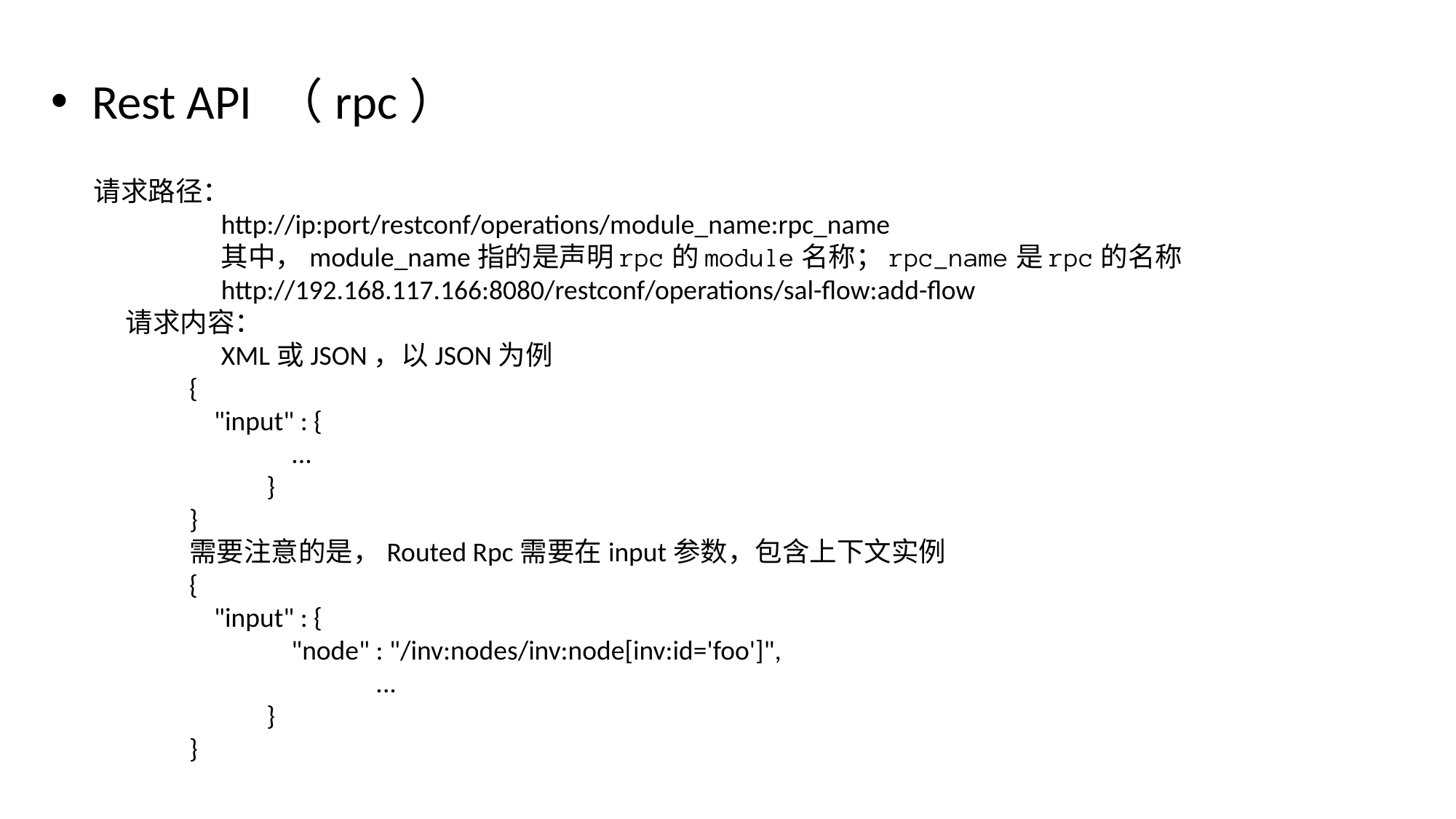

Rest API （rpc）
请求路径：
http://ip:port/restconf/operations/module_name:rpc_name
其中，module_name指的是声明rpc的module名称；rpc_name是rpc的名称
http://192.168.117.166:8080/restconf/operations/sal-flow:add-flow
请求内容：
XML或JSON，以JSON为例
{
    "input" : {
	    ...
	}
}
需要注意的是，Routed Rpc需要在input参数，包含上下文实例
{
    "input" : {
	    "node" : "/inv:nodes/inv:node[inv:id='foo']",
		...
	}
}